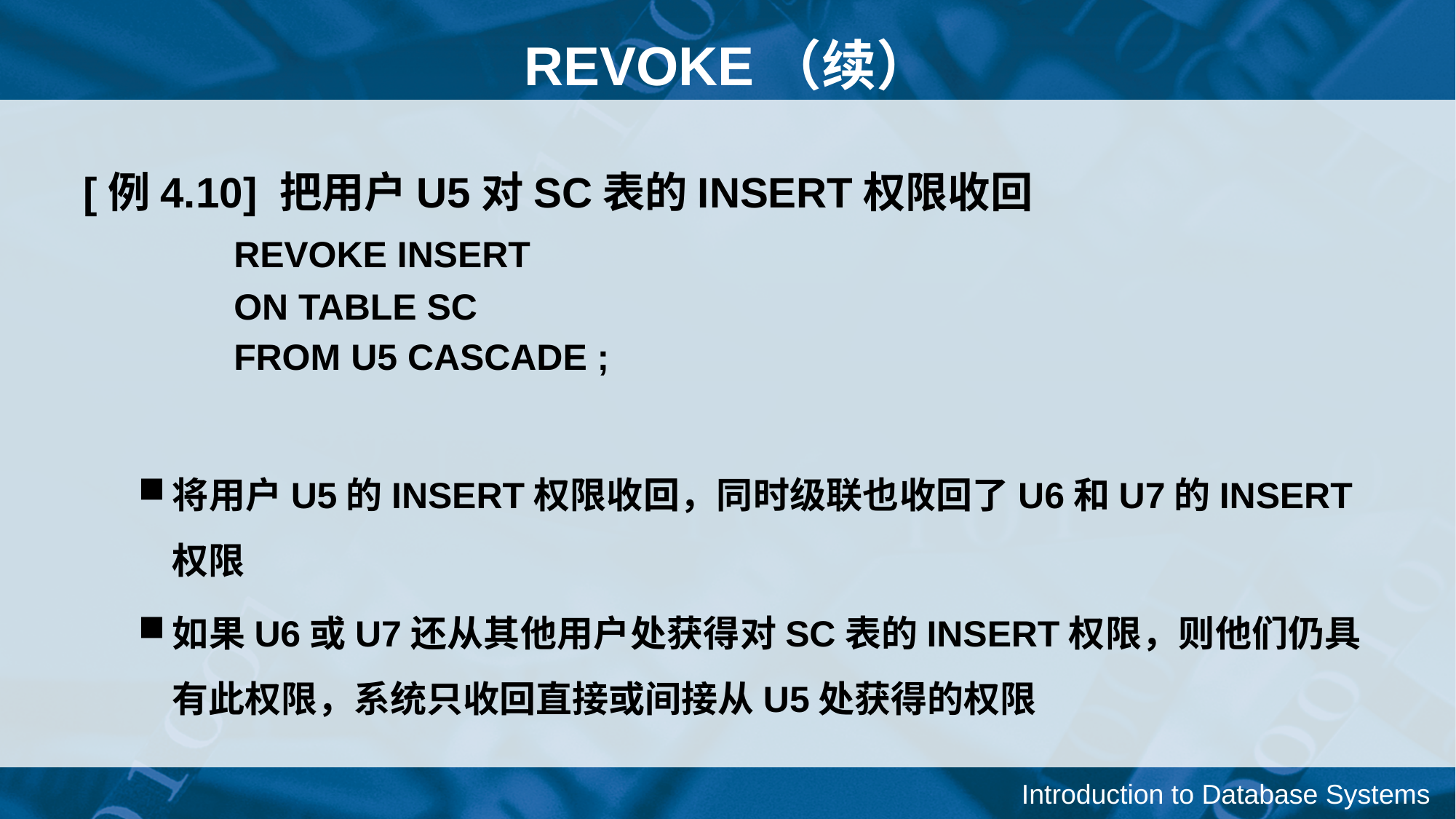

REVOKE（续）
[例4.10] 把用户U5对SC表的INSERT权限收回
		REVOKE INSERT
		ON TABLE SC
		FROM U5 CASCADE ;

将用户U5的INSERT权限收回，同时级联也收回了U6和U7的INSERT权限
如果U6或U7还从其他用户处获得对SC表的INSERT权限，则他们仍具有此权限，系统只收回直接或间接从U5处获得的权限